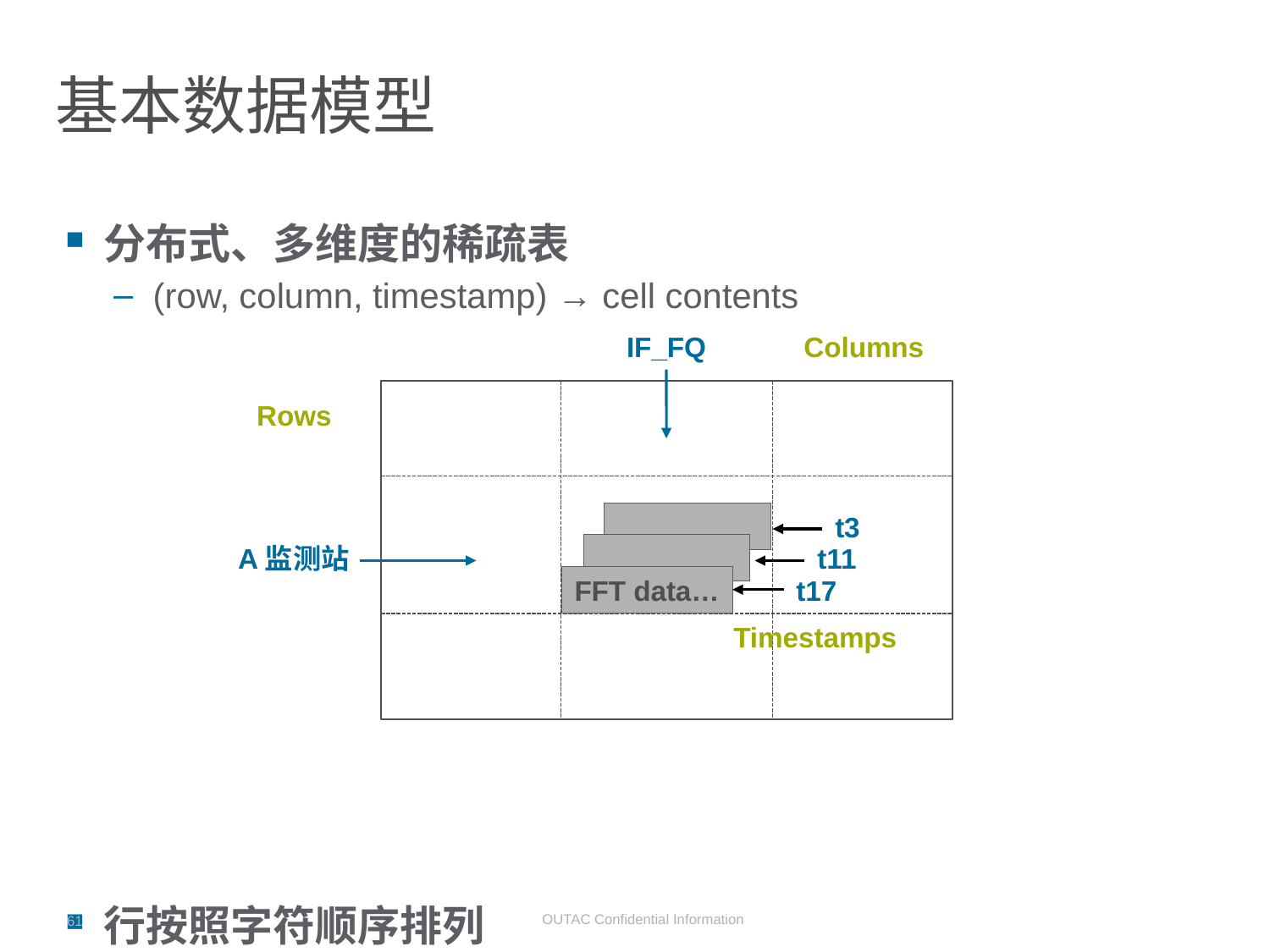

# 基本数据模型
分布式、多维度的稀疏表
(row, column, timestamp) → cell contents

行按照字符顺序排列
IF_FQ
Columns

Rows

t3
A监测站

t11
FFT data…
t17
Timestamps
61